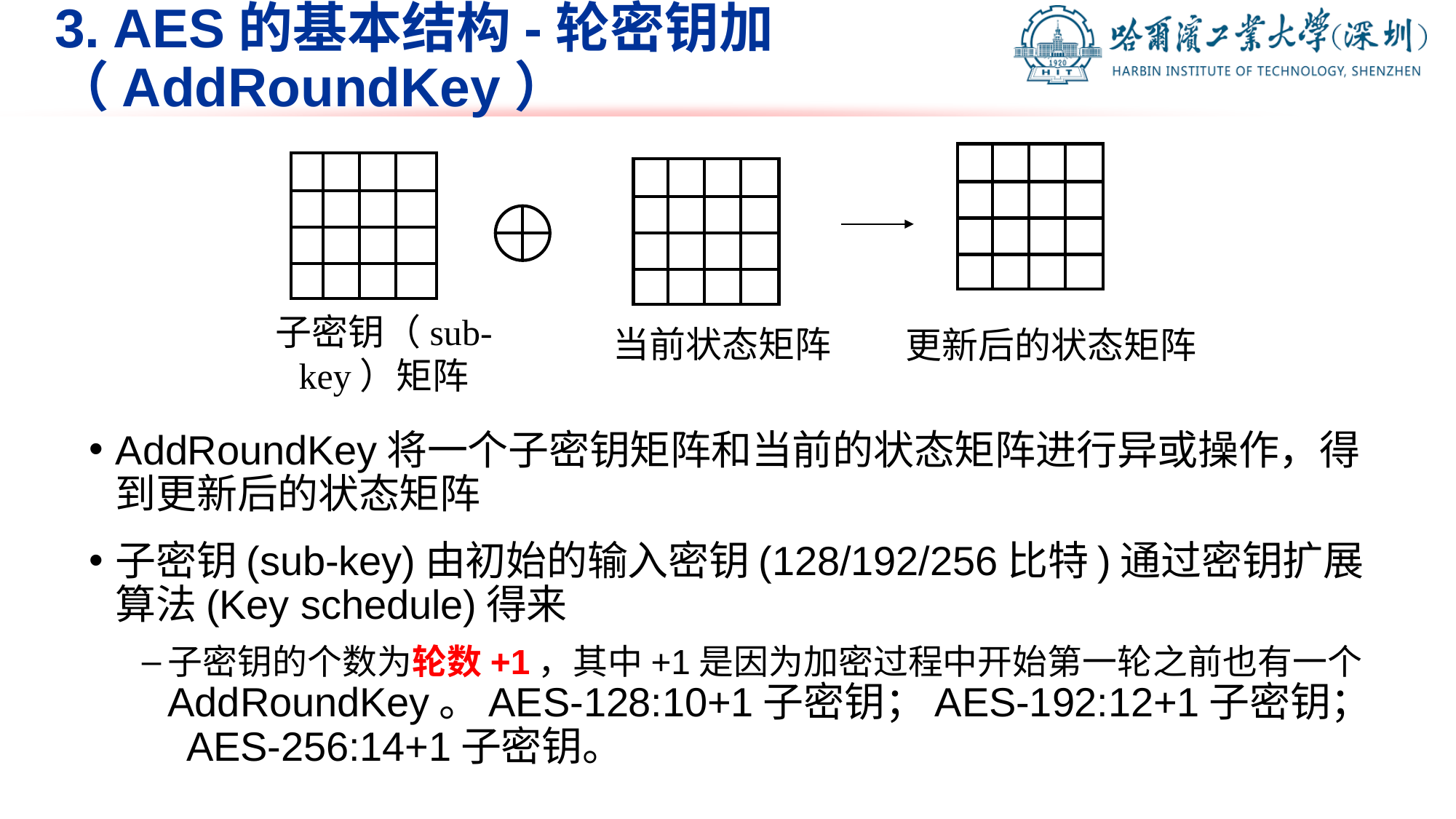

# 3. AES的基本结构-轮密钥加（AddRoundKey）

子密钥（sub-key）矩阵
当前状态矩阵
更新后的状态矩阵
AddRoundKey将一个子密钥矩阵和当前的状态矩阵进行异或操作，得到更新后的状态矩阵
子密钥(sub-key)由初始的输入密钥(128/192/256比特)通过密钥扩展算法(Key schedule)得来
子密钥的个数为轮数+1，其中+1是因为加密过程中开始第一轮之前也有一个AddRoundKey。AES-128:10+1子密钥；AES-192:12+1子密钥； AES-256:14+1子密钥。